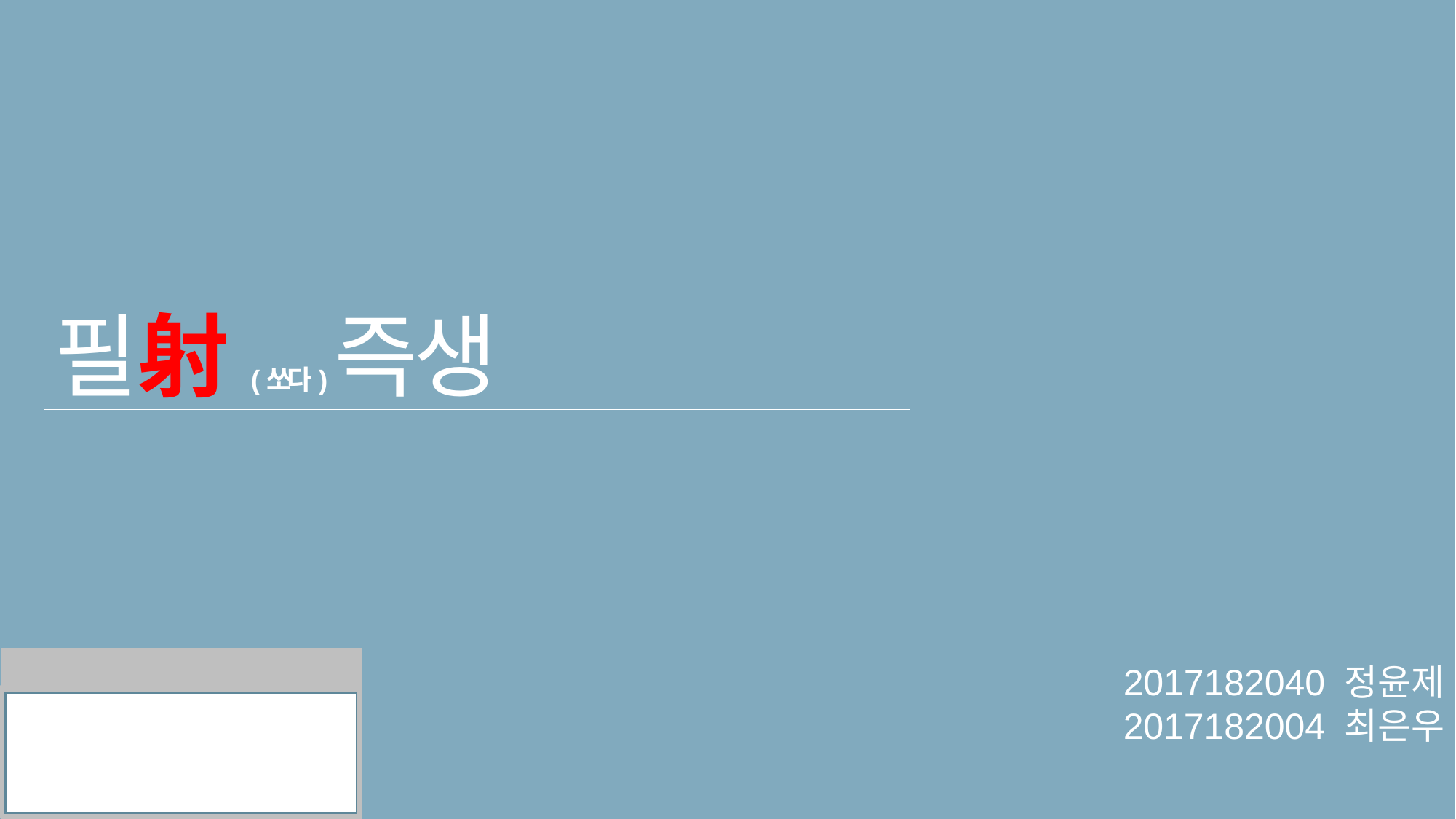

필射(쏘다)즉생
교수님 확인란
2017182040 정윤제
2017182004 최은우